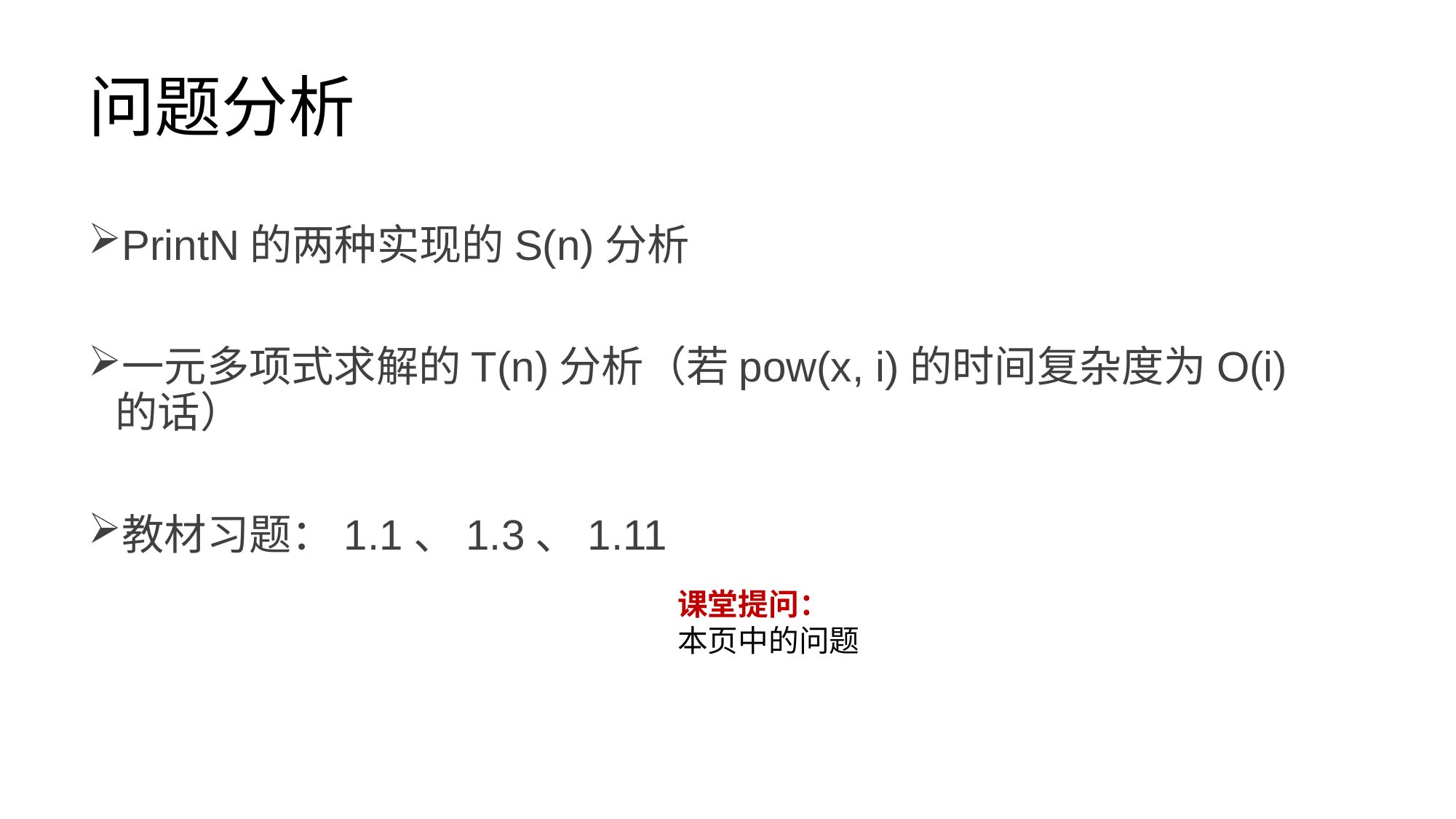

# 问题分析
PrintN的两种实现的S(n)分析

一元多项式求解的T(n)分析（若pow(x, i)的时间复杂度为O(i)的话）

教材习题：1.1、1.3、1.11

课堂提问：
本页中的问题